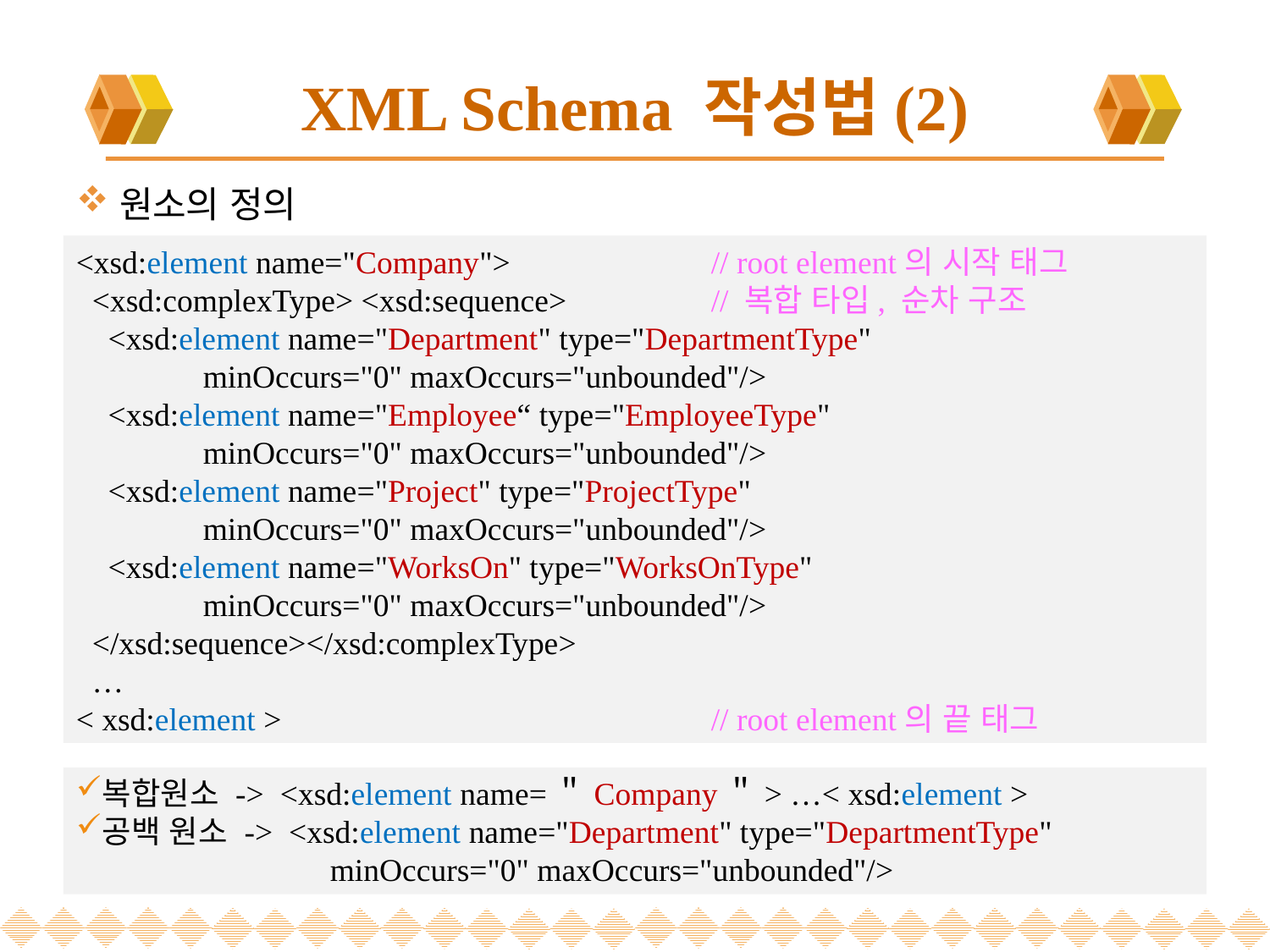

# XML Schema 작성법(2)
원소의 정의
<xsd:element name="Company">		// root element의 시작 태그
  <xsd:complexType> <xsd:sequence>		// 복합 타입, 순차 구조
    <xsd:element name="Department" type="DepartmentType"
	minOccurs="0" maxOccurs="unbounded"/>
    <xsd:element name="Employee“ type="EmployeeType"
	minOccurs="0" maxOccurs="unbounded"/>
    <xsd:element name="Project" type="ProjectType"
	minOccurs="0" maxOccurs="unbounded"/>
    <xsd:element name="WorksOn" type="WorksOnType"
	minOccurs="0" maxOccurs="unbounded"/>
  </xsd:sequence></xsd:complexType>
  …
< xsd:element >				// root element의 끝 태그
복합원소 ->  <xsd:element name=＂Company＂> …< xsd:element >
공백 원소 ->  <xsd:element name="Department" type="DepartmentType"
		minOccurs="0" maxOccurs="unbounded"/>